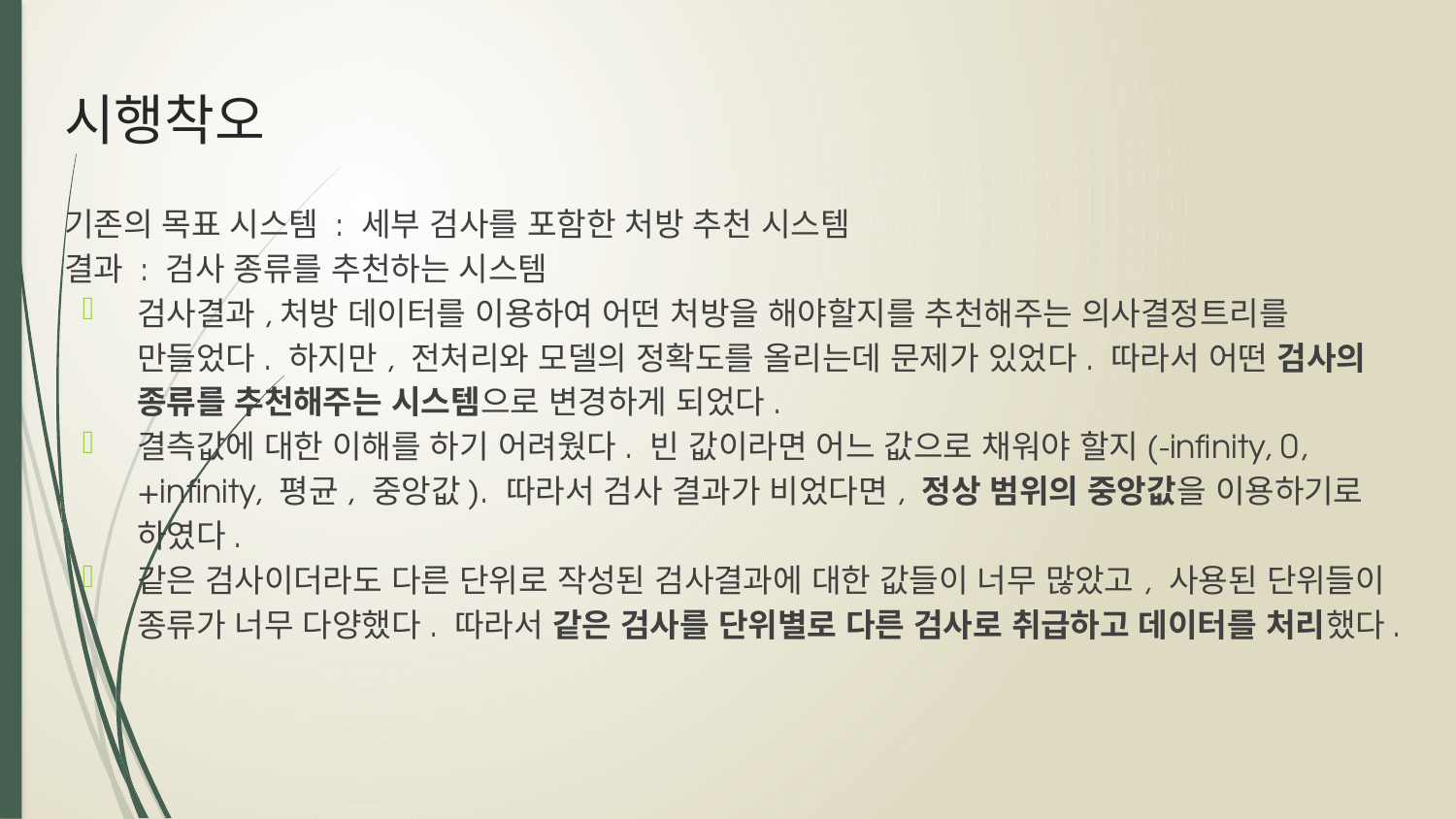

# 시행착오
기존의 목표 시스템 : 세부 검사를 포함한 처방 추천 시스템
결과 : 검사 종류를 추천하는 시스템
검사결과,처방 데이터를 이용하여 어떤 처방을 해야할지를 추천해주는 의사결정트리를 만들었다. 하지만, 전처리와 모델의 정확도를 올리는데 문제가 있었다. 따라서 어떤 검사의 종류를 추천해주는 시스템으로 변경하게 되었다.
결측값에 대한 이해를 하기 어려웠다. 빈 값이라면 어느 값으로 채워야 할지(-infinity, 0, +infinity, 평균, 중앙값). 따라서 검사 결과가 비었다면, 정상 범위의 중앙값을 이용하기로 하였다.
같은 검사이더라도 다른 단위로 작성된 검사결과에 대한 값들이 너무 많았고, 사용된 단위들이 종류가 너무 다양했다. 따라서 같은 검사를 단위별로 다른 검사로 취급하고 데이터를 처리했다.